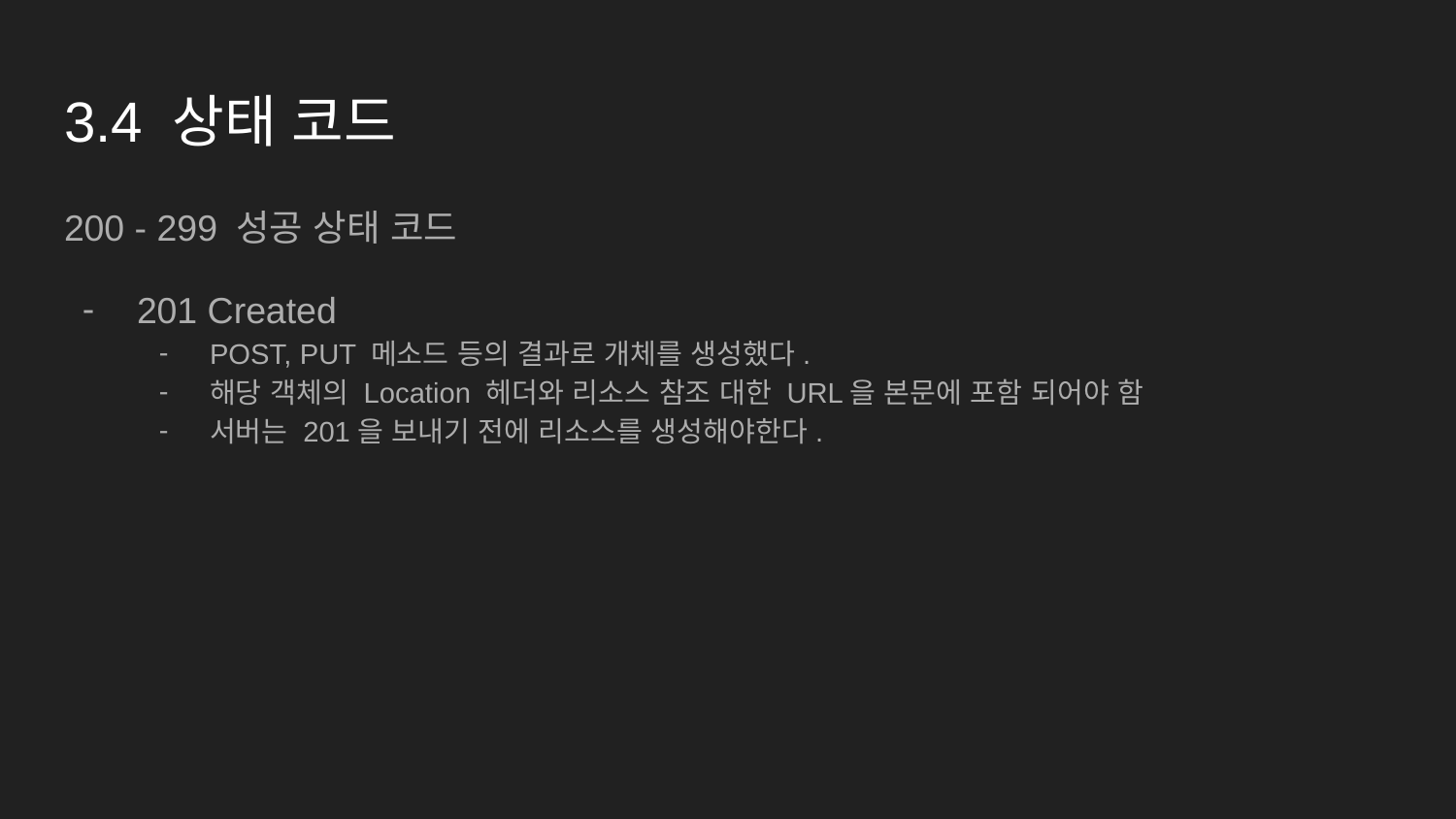

# 3.4 상태 코드
200 - 299 성공 상태 코드
201 Created
POST, PUT 메소드 등의 결과로 개체를 생성했다.
해당 객체의 Location 헤더와 리소스 참조 대한 URL을 본문에 포함 되어야 함
서버는 201을 보내기 전에 리소스를 생성해야한다.